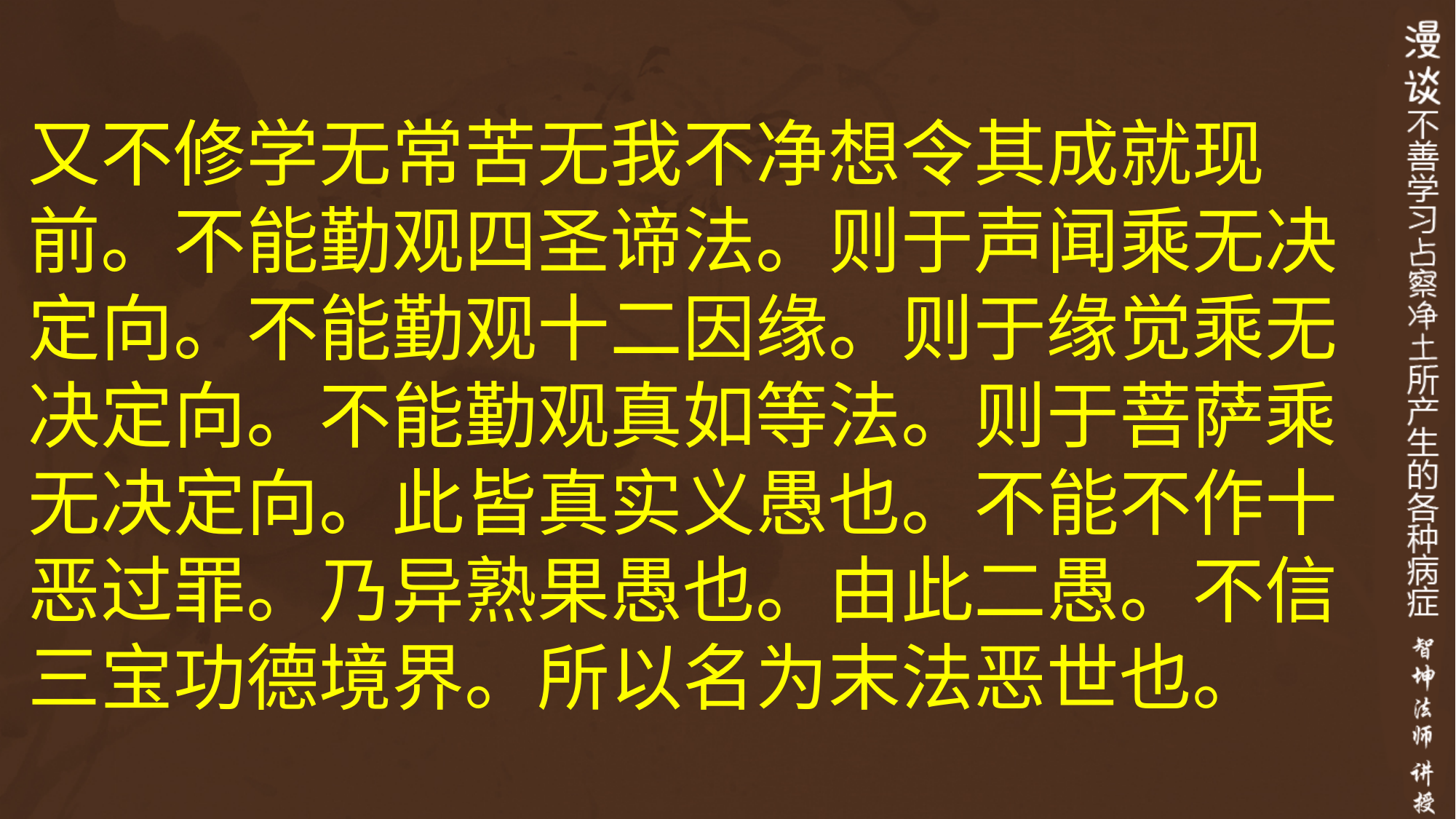

又不修学无常苦无我不净想令其成就现前。不能勤观四圣谛法。则于声闻乘无决定向。不能勤观十二因缘。则于缘觉乘无决定向。不能勤观真如等法。则于菩萨乘无决定向。此皆真实义愚也。不能不作十恶过罪。乃异熟果愚也。由此二愚。不信三宝功德境界。所以名为末法恶世也。